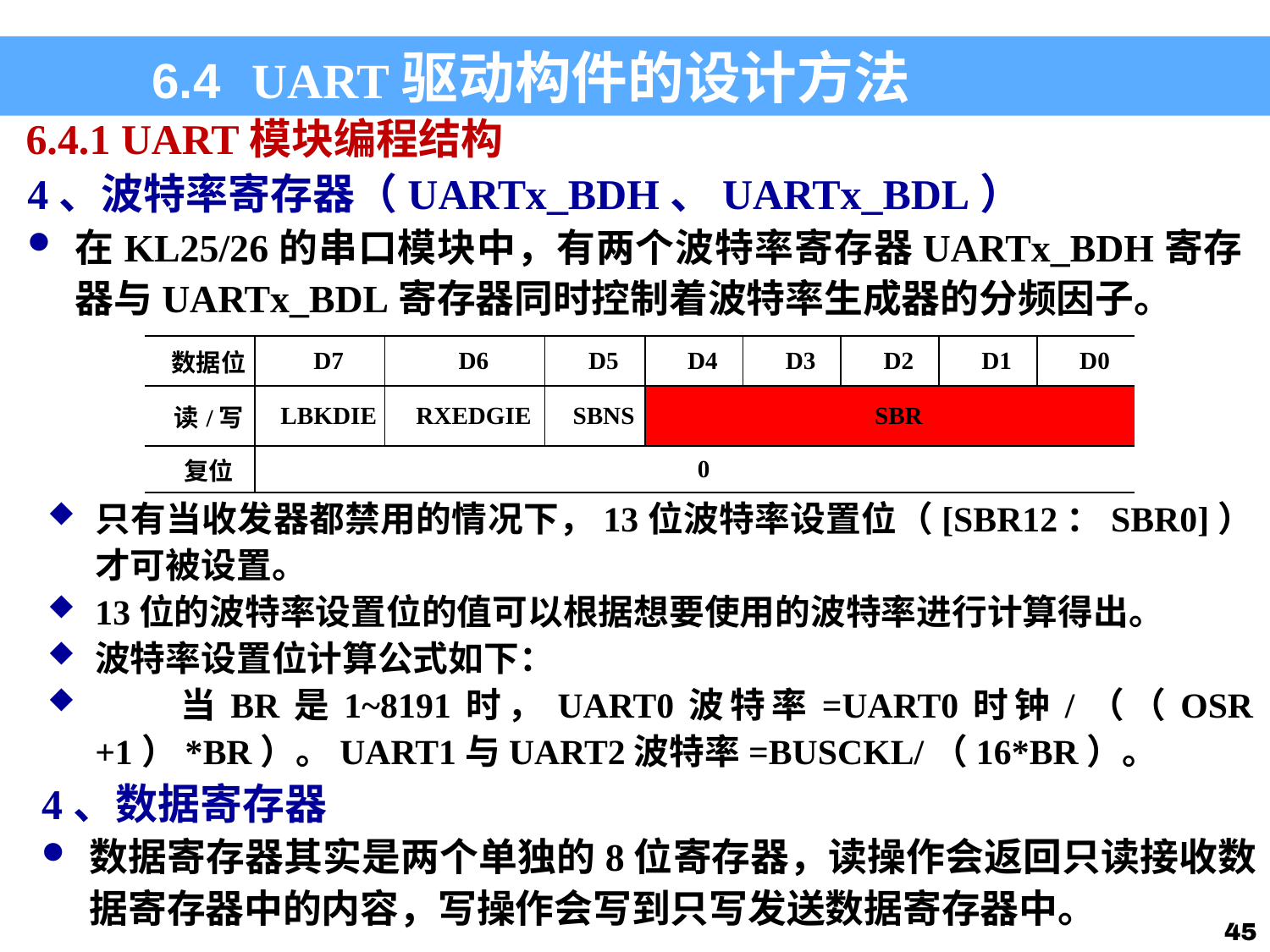

6.4  UART驱动构件的设计方法
6.4.1 UART模块编程结构
4、波特率寄存器（UARTx_BDH、UARTx_BDL）
在KL25/26的串口模块中，有两个波特率寄存器UARTx_BDH寄存器与UARTx_BDL寄存器同时控制着波特率生成器的分频因子。
| 数据位 | D7 | D6 | D5 | D4 | D3 | D2 | D1 | D0 |
| --- | --- | --- | --- | --- | --- | --- | --- | --- |
| 读/写 | LBKDIE | RXEDGIE | SBNS | SBR |  |  |  |  |
| 复位 | 0 |  |  |  |  |  |  |  |
只有当收发器都禁用的情况下，13位波特率设置位（[SBR12：SBR0]）才可被设置。
13位的波特率设置位的值可以根据想要使用的波特率进行计算得出。
波特率设置位计算公式如下：
     当BR是1~8191时，UART0波特率=UART0时钟/（（OSR +1）*BR）。UART1与UART2波特率=BUSCKL/（16*BR）。
4、数据寄存器
数据寄存器其实是两个单独的8位寄存器，读操作会返回只读接收数据寄存器中的内容，写操作会写到只写发送数据寄存器中。
45